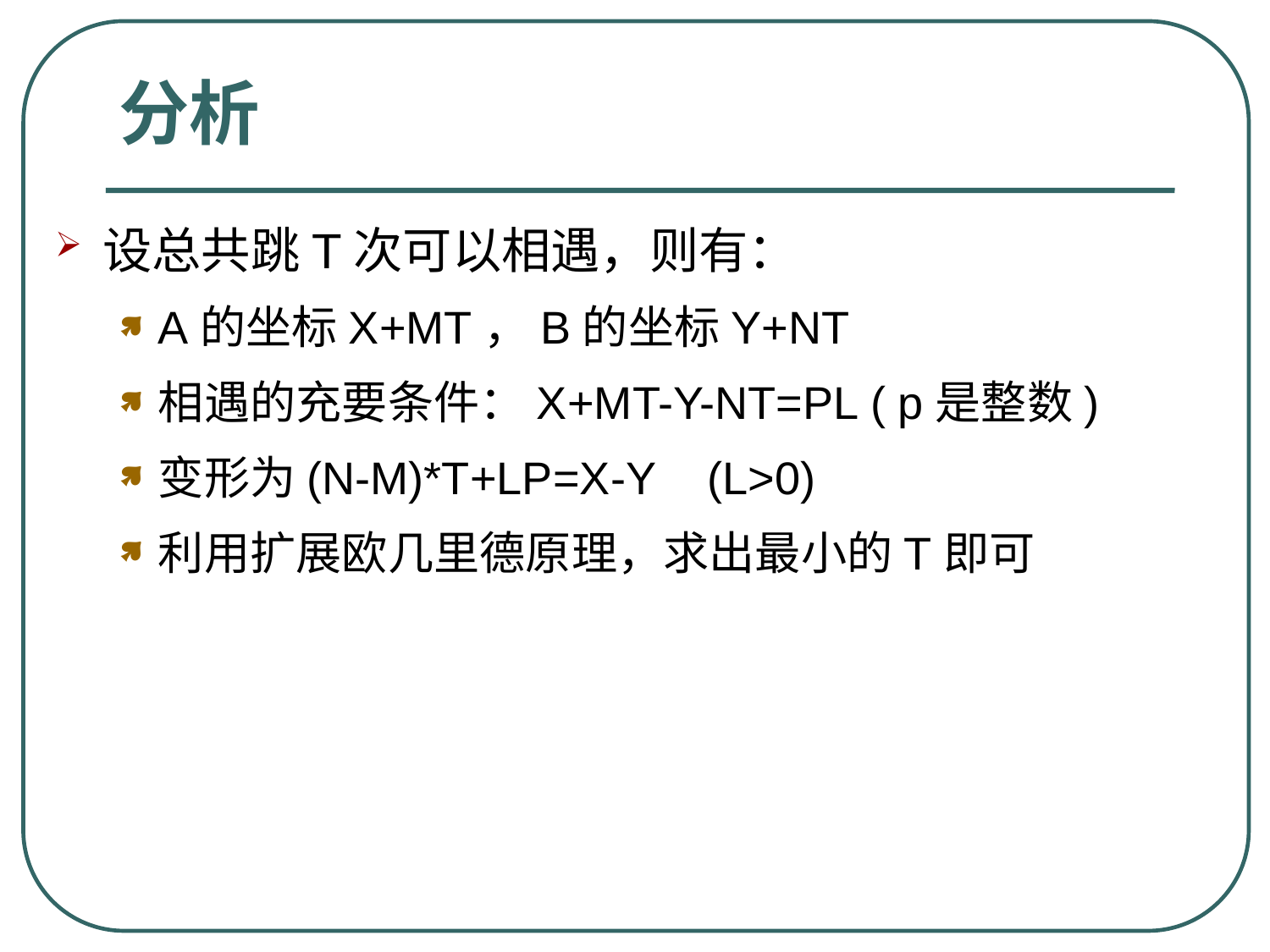

# 分析
设总共跳T次可以相遇，则有：
A的坐标X+MT，B的坐标Y+NT
相遇的充要条件：X+MT-Y-NT=PL ( p是整数)
变形为(N-M)*T+LP=X-Y    (L>0)
利用扩展欧几里德原理，求出最小的T即可